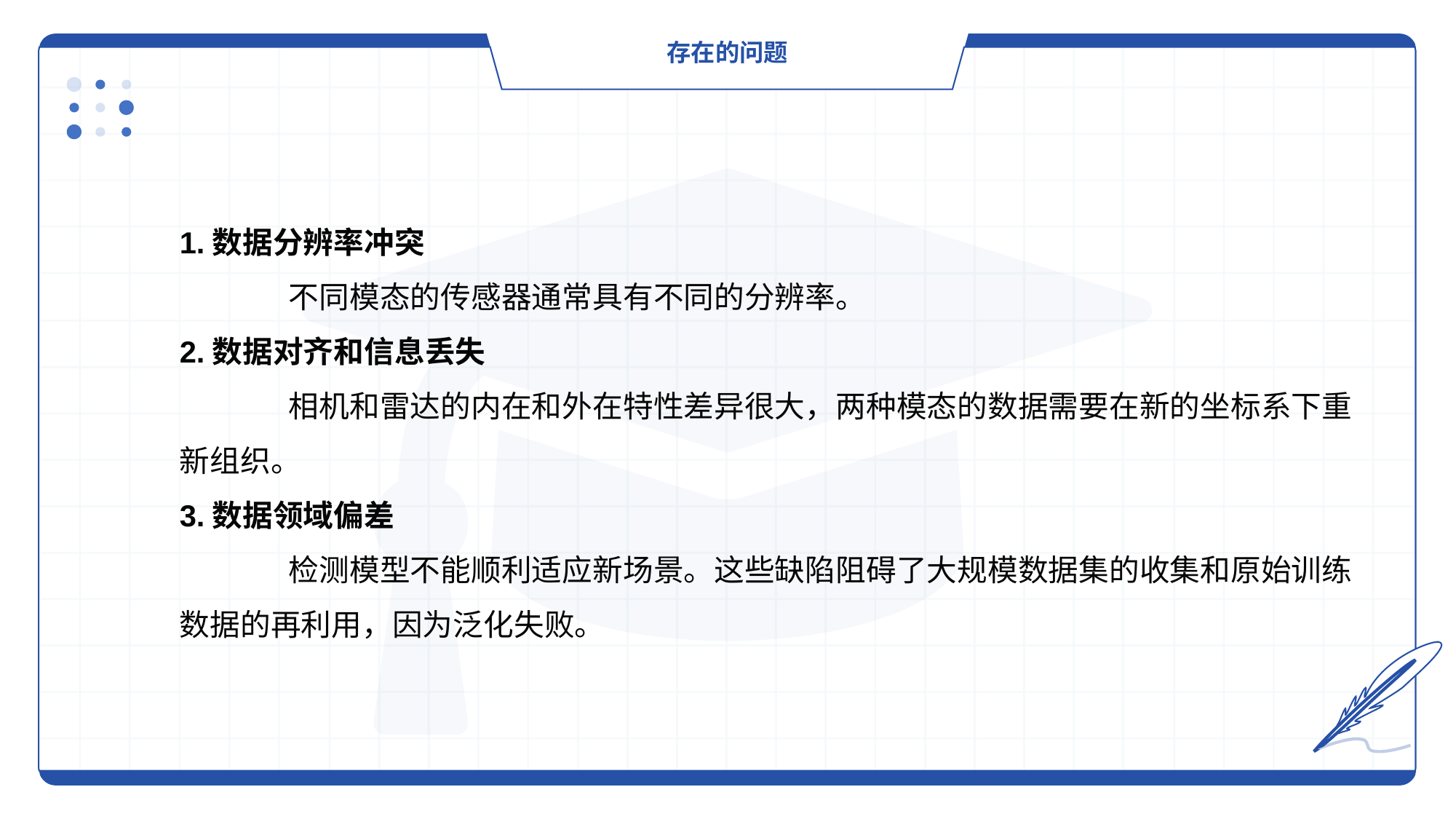

存在的问题
1.数据分辨率冲突
	不同模态的传感器通常具有不同的分辨率。
2.数据对齐和信息丢失
	相机和雷达的内在和外在特性差异很大，两种模态的数据需要在新的坐标系下重新组织。
3.数据领域偏差
	检测模型不能顺利适应新场景。这些缺陷阻碍了大规模数据集的收集和原始训练数据的再利用，因为泛化失败。